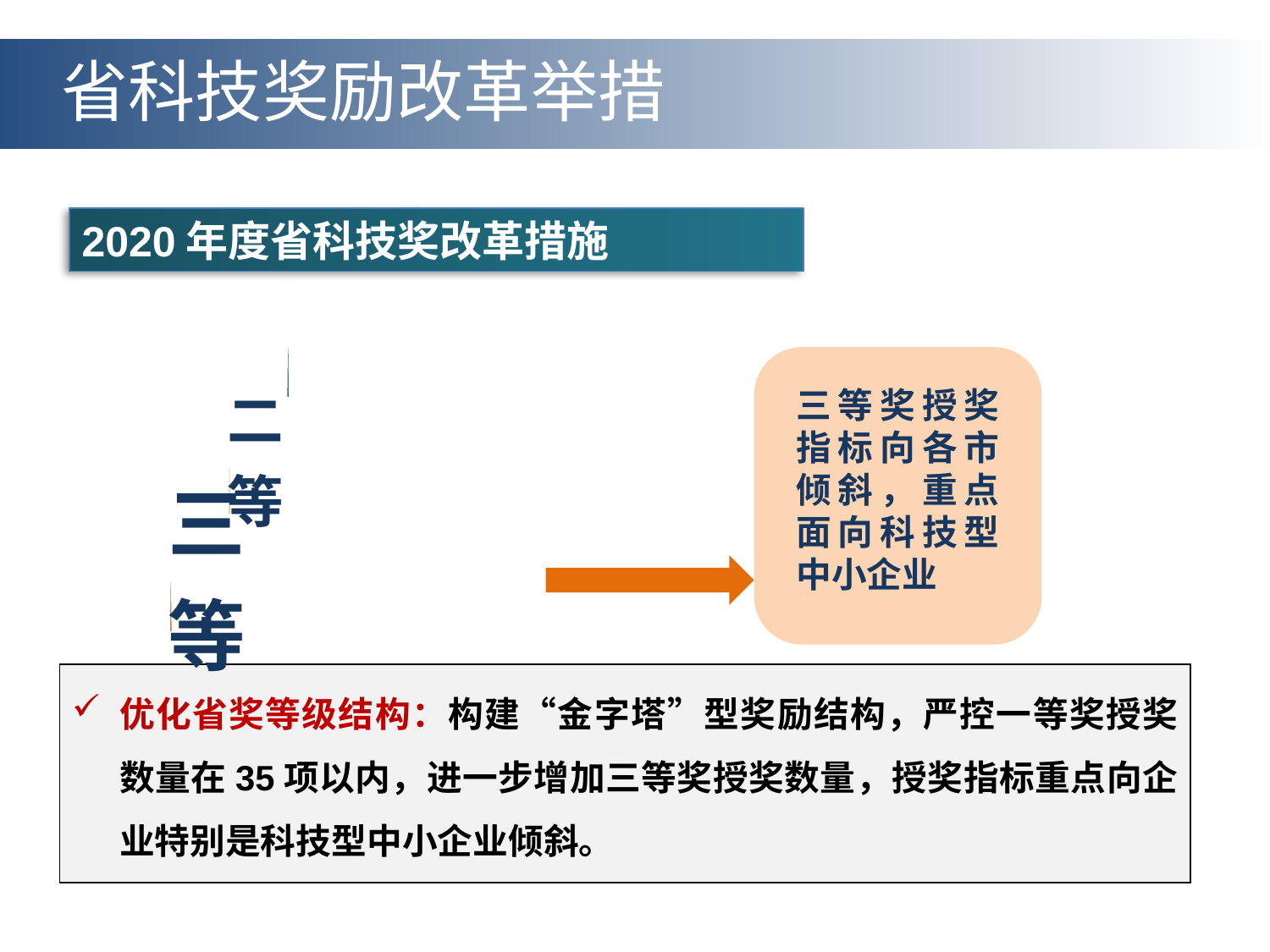

省科技奖励改革举措
2020年度省科技奖改革措施
一等
二等
三等

三等奖授奖指标向各市倾斜，重点面向科技型中小企业

优化省奖等级结构：构建“金字塔”型奖励结构，严控一等奖授奖数量在35项以内，进一步增加三等奖授奖数量，授奖指标重点向企业特别是科技型中小企业倾斜。